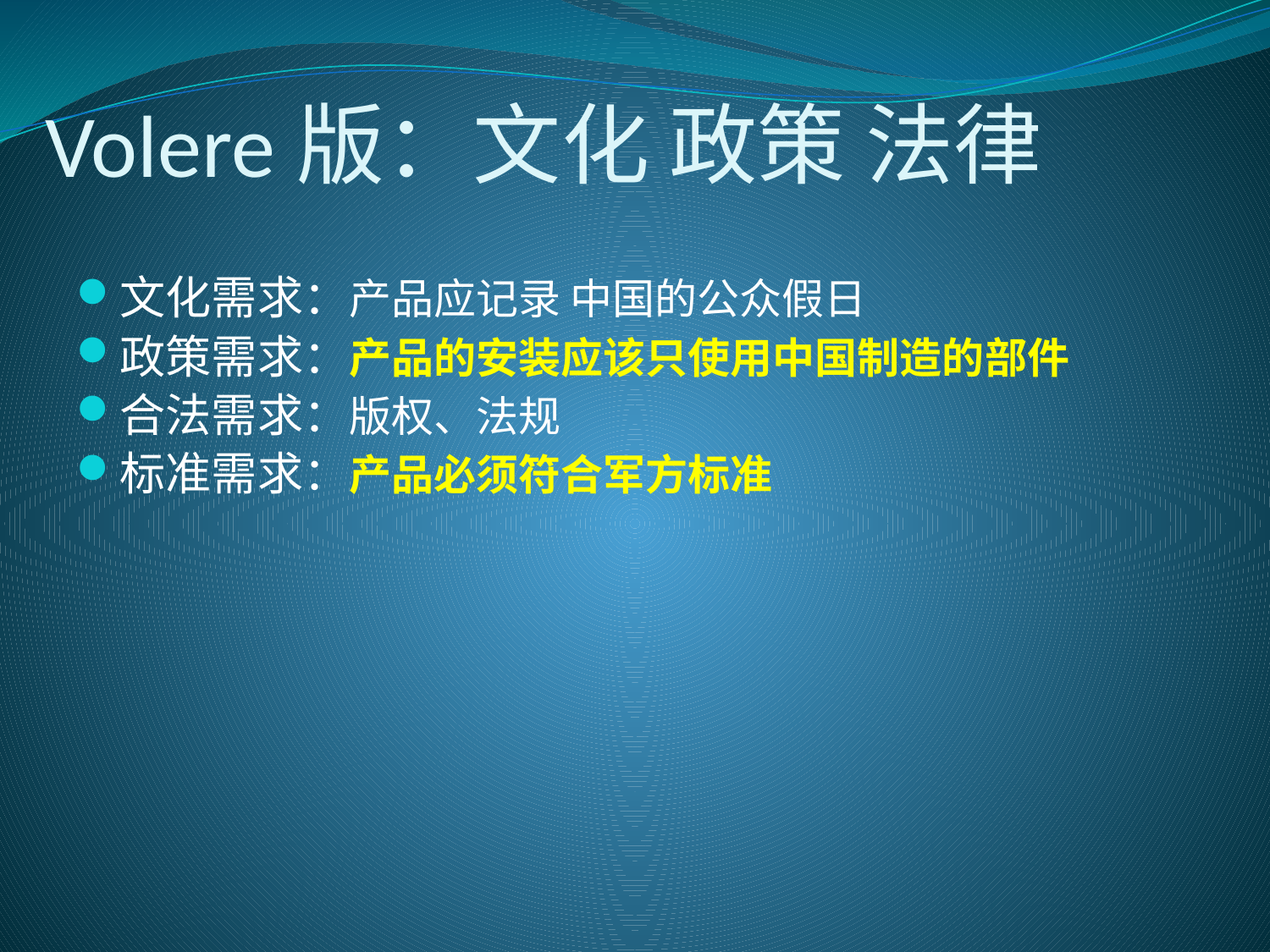

# Volere版：文化 政策 法律
文化需求：产品应记录 中国的公众假日
政策需求：产品的安装应该只使用中国制造的部件
合法需求：版权、法规
标准需求：产品必须符合军方标准